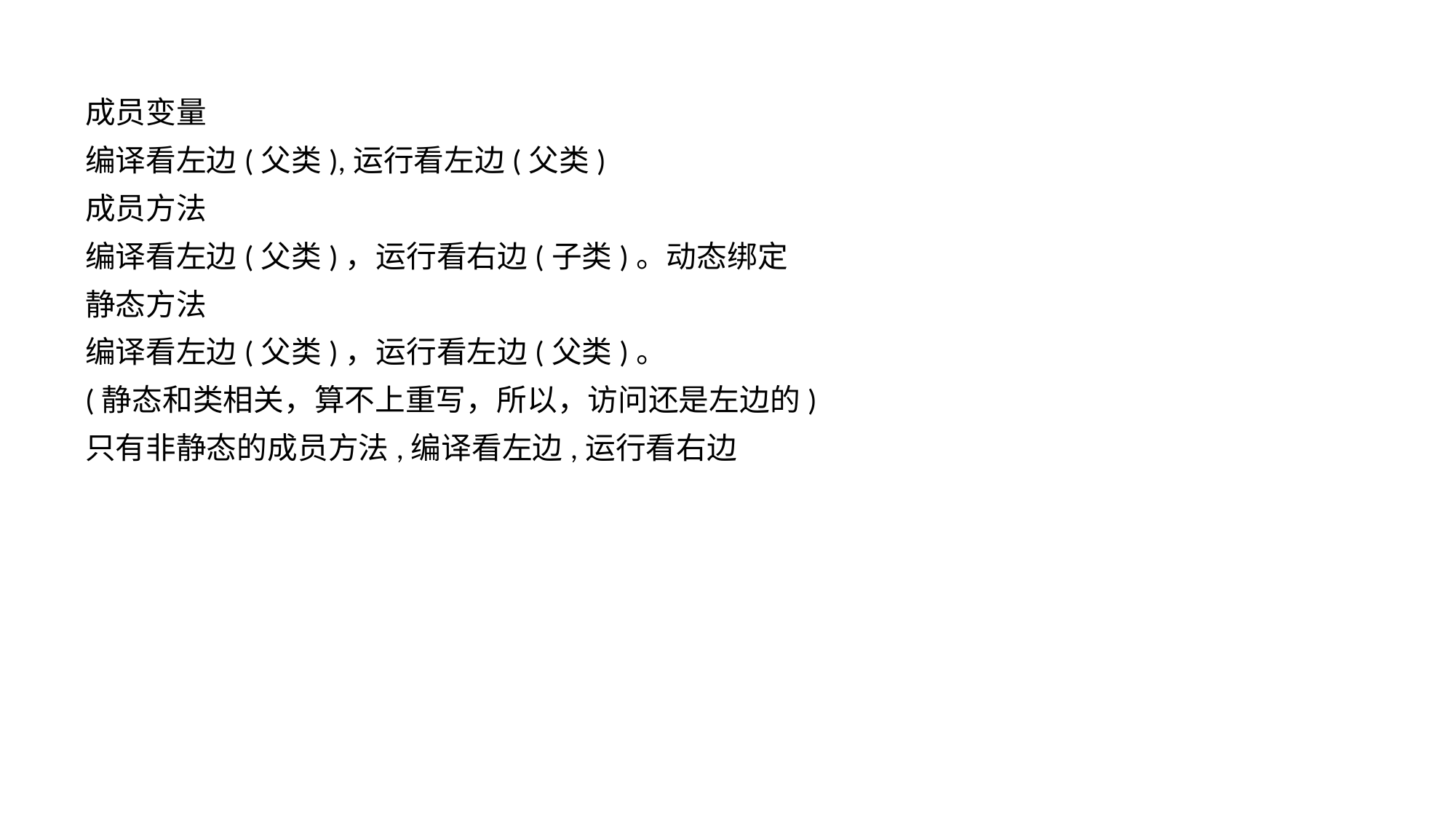

成员变量
编译看左边(父类),运行看左边(父类)
成员方法
编译看左边(父类)，运行看右边(子类)。动态绑定
静态方法
编译看左边(父类)，运行看左边(父类)。
(静态和类相关，算不上重写，所以，访问还是左边的)
只有非静态的成员方法,编译看左边,运行看右边